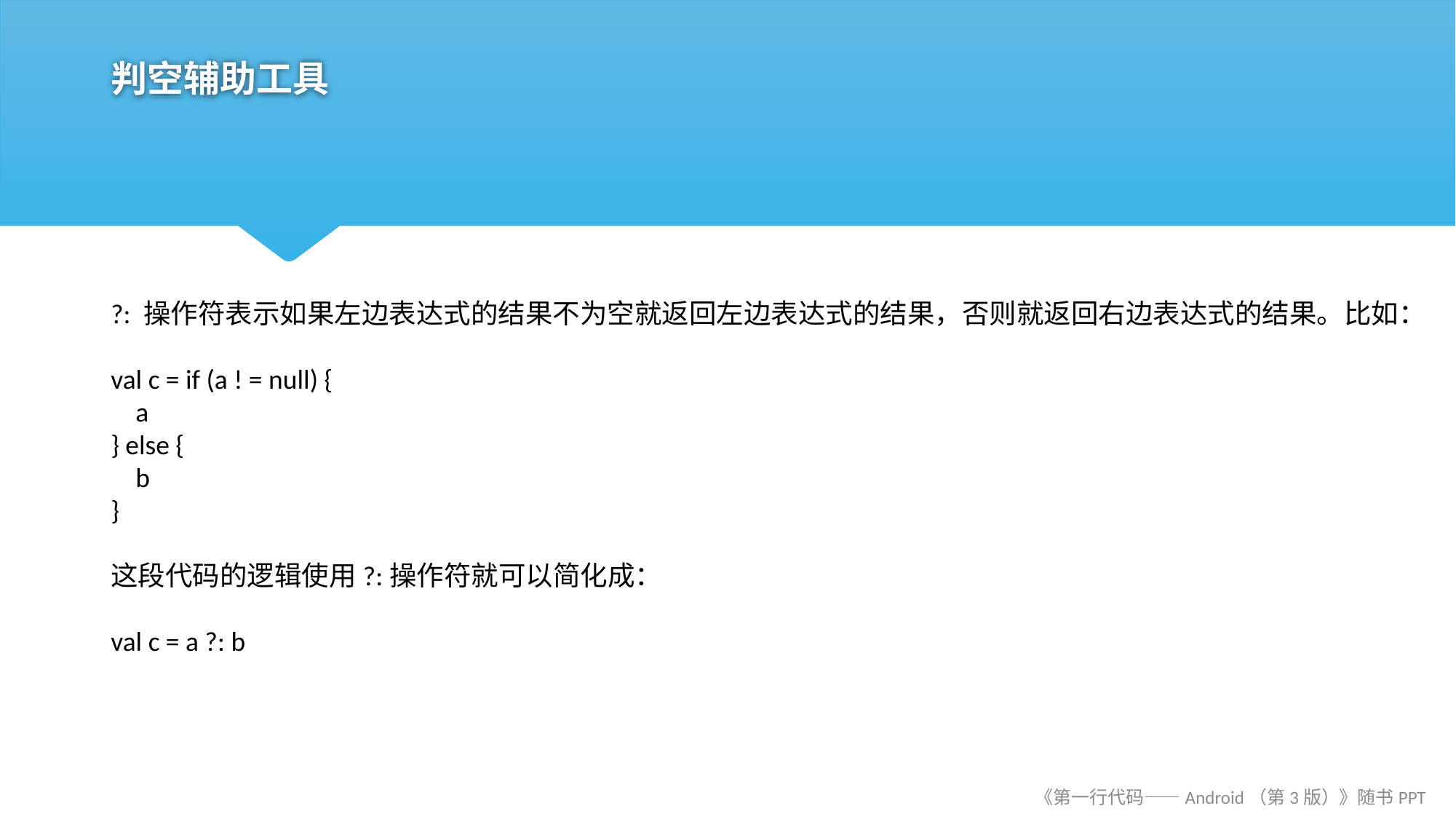

# 判空辅助工具
?: 操作符表示如果左边表达式的结果不为空就返回左边表达式的结果，否则就返回右边表达式的结果。比如：

val c = if (a ! = null) {
    a
} else {
    b
}

这段代码的逻辑使用?:操作符就可以简化成：

val c = a ?: b